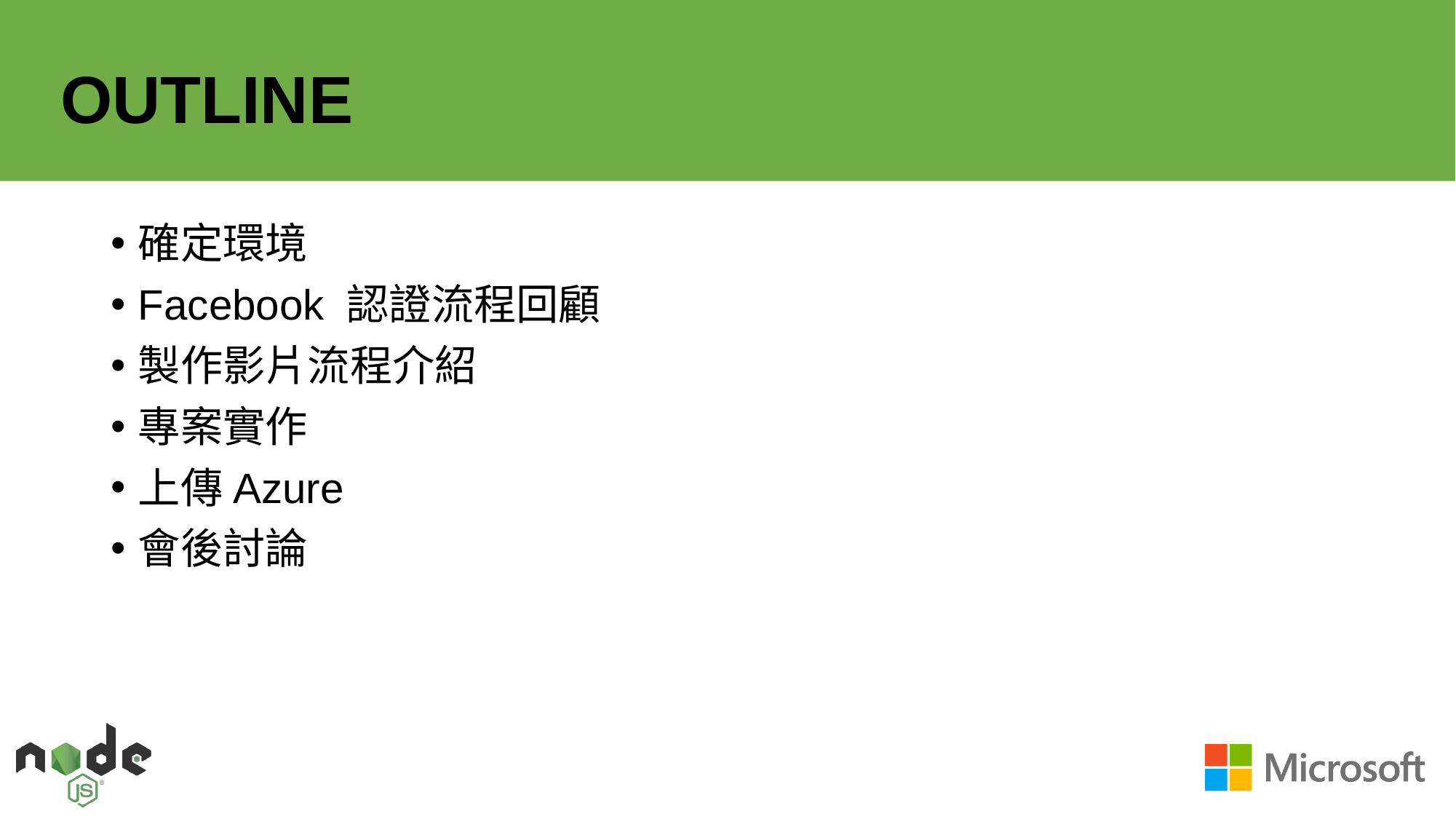

# OUTLINE
確定環境
Facebook 認證流程回顧
製作影片流程介紹
專案實作
上傳Azure
會後討論